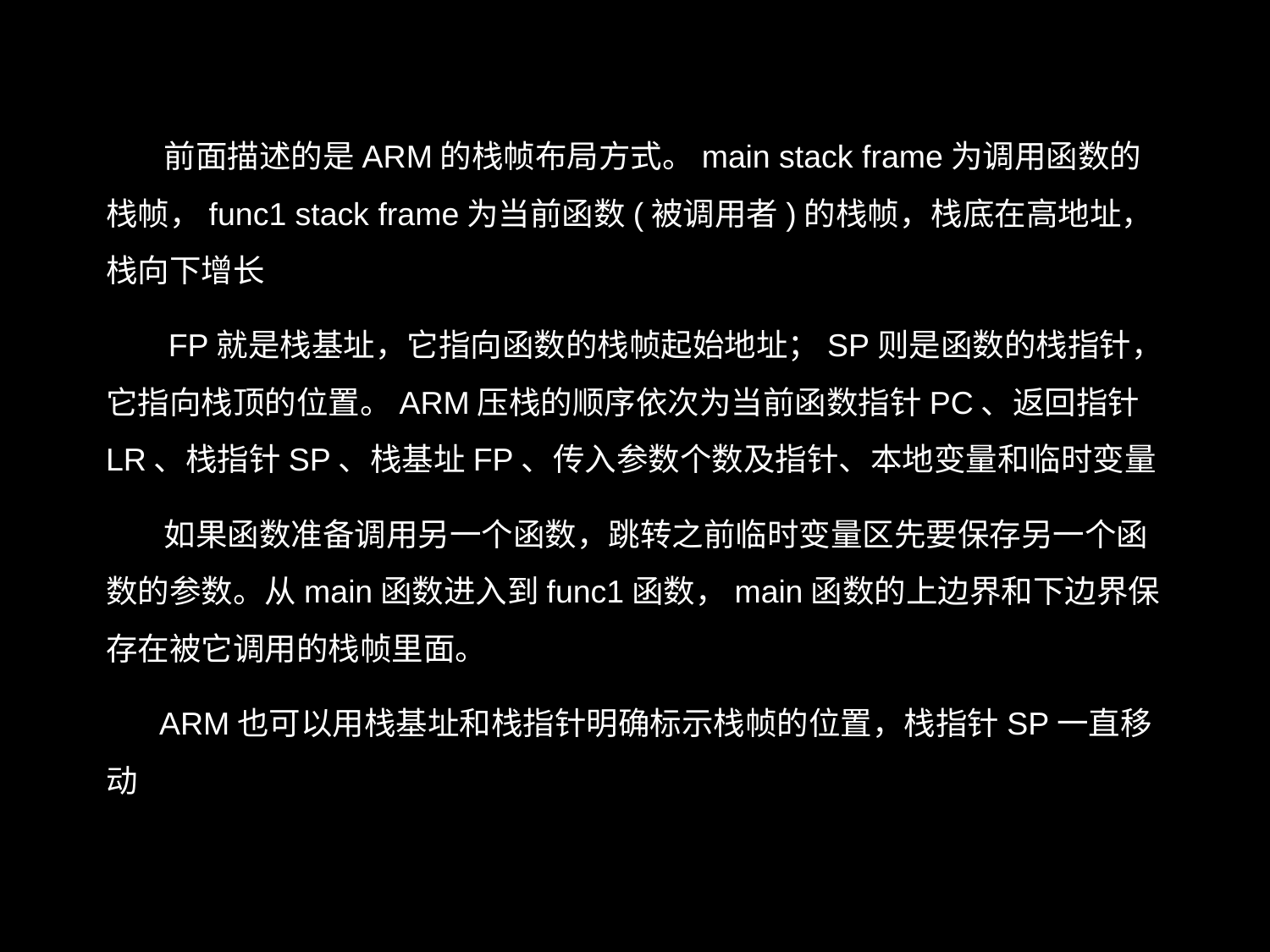

前面描述的是ARM的栈帧布局方式。main stack frame为调用函数的栈帧，func1 stack frame为当前函数(被调用者)的栈帧，栈底在高地址，栈向下增长
       FP就是栈基址，它指向函数的栈帧起始地址；SP则是函数的栈指针，它指向栈顶的位置。ARM压栈的顺序依次为当前函数指针PC、返回指针LR、栈指针SP、栈基址FP、传入参数个数及指针、本地变量和临时变量
       如果函数准备调用另一个函数，跳转之前临时变量区先要保存另一个函数的参数。从main函数进入到func1函数，main函数的上边界和下边界保存在被它调用的栈帧里面。
      ARM也可以用栈基址和栈指针明确标示栈帧的位置，栈指针SP一直移动